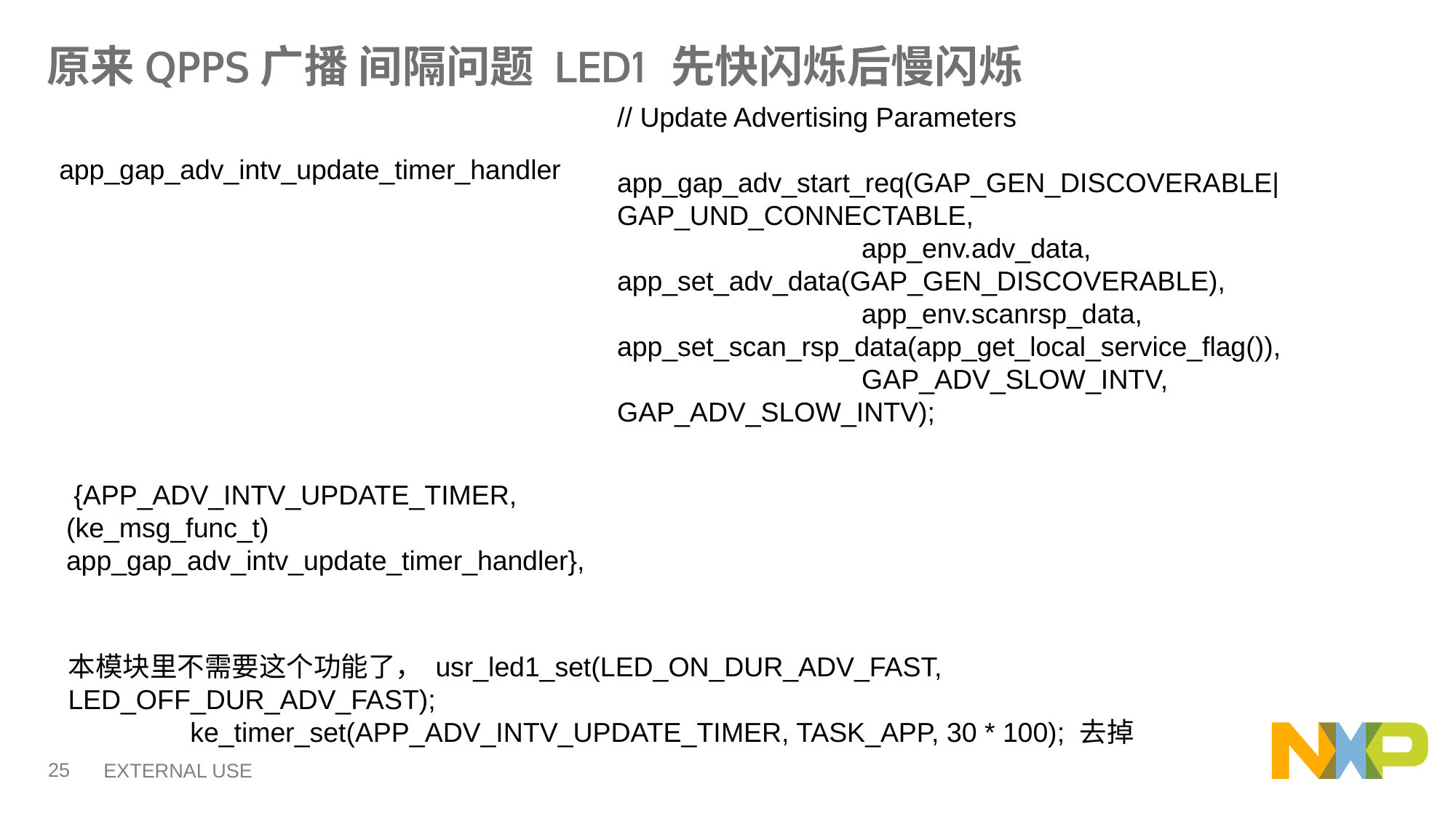

# 原来QPPS广播 间隔问题 LED1 先快闪烁后慢闪烁
// Update Advertising Parameters
        app_gap_adv_start_req(GAP_GEN_DISCOVERABLE|GAP_UND_CONNECTABLE,
                                app_env.adv_data, app_set_adv_data(GAP_GEN_DISCOVERABLE),
                                app_env.scanrsp_data, app_set_scan_rsp_data(app_get_local_service_flag()),
                                GAP_ADV_SLOW_INTV, GAP_ADV_SLOW_INTV);

app_gap_adv_intv_update_timer_handler
 {APP_ADV_INTV_UPDATE_TIMER,             (ke_msg_func_t) app_gap_adv_intv_update_timer_handler},
本模块里不需要这个功能了， usr_led1_set(LED_ON_DUR_ADV_FAST, LED_OFF_DUR_ADV_FAST);
                ke_timer_set(APP_ADV_INTV_UPDATE_TIMER, TASK_APP, 30 * 100); 去掉